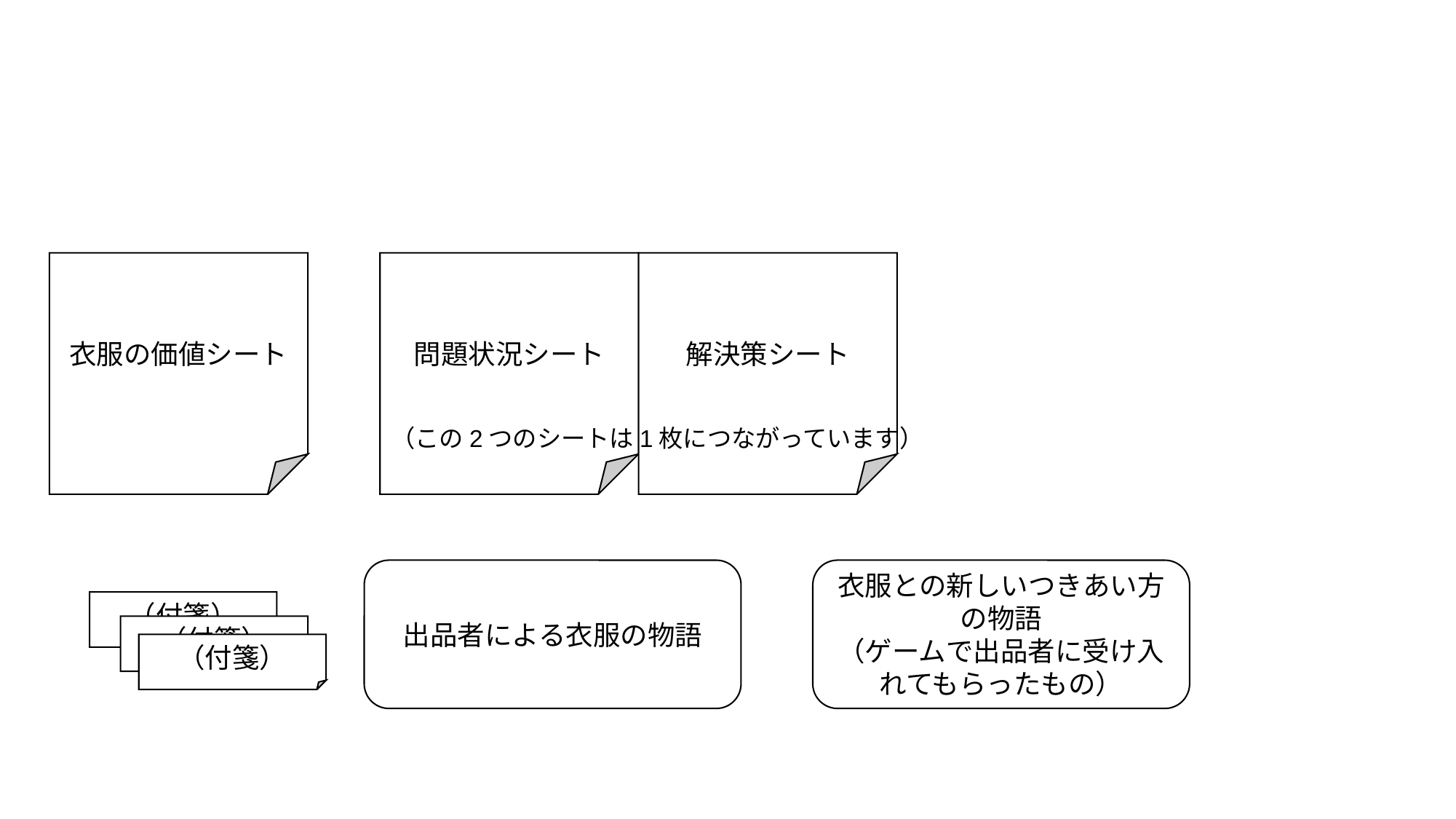

解決策シート
衣服の価値シート
問題状況シート
（この2つのシートは1枚につながっています）
出品者による衣服の物語
衣服との新しいつきあい方の物語
（ゲームで出品者に受け入れてもらったもの）
（付箋）
（付箋）
（付箋）